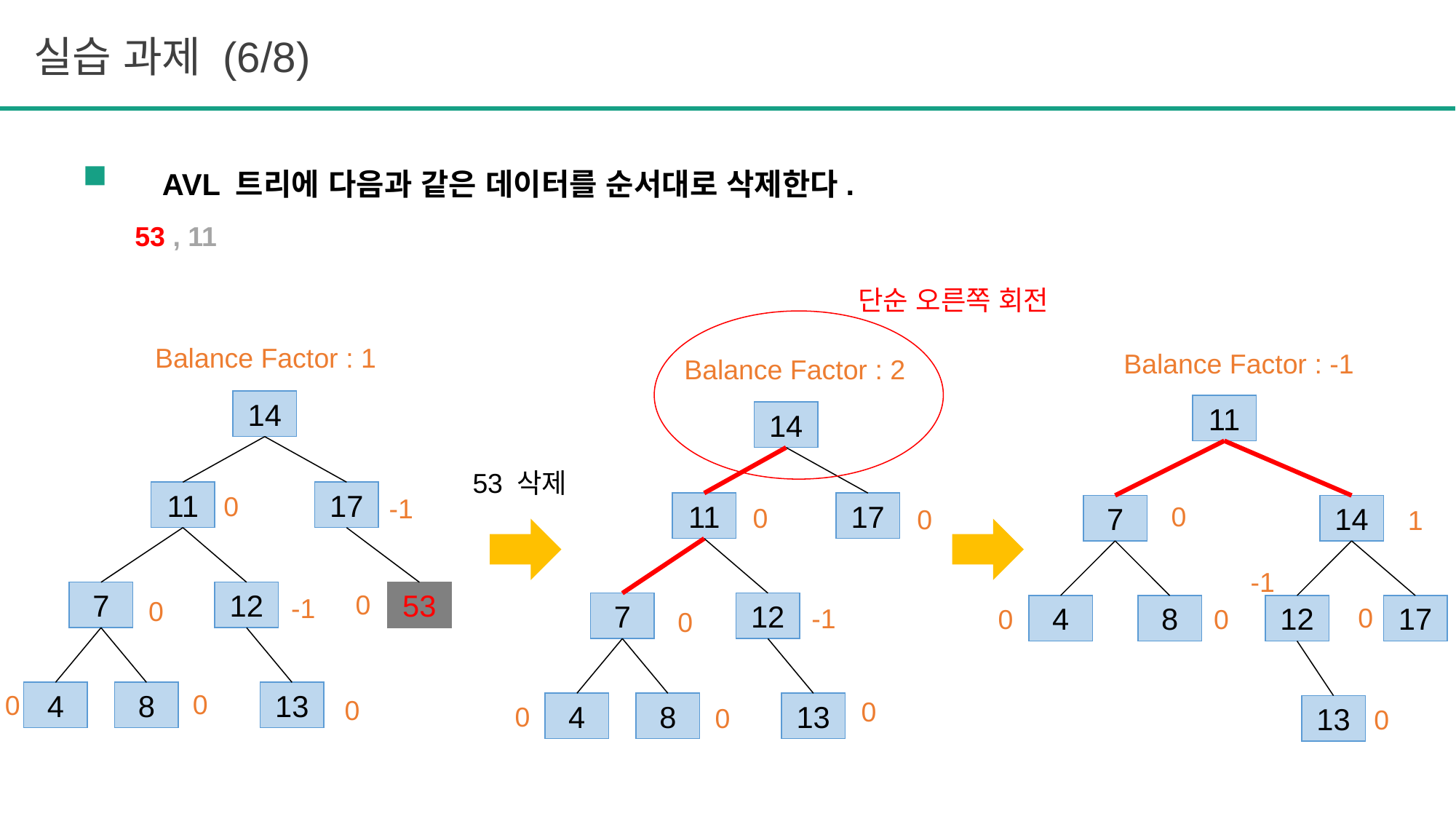

실습 과제 (6/8)
AVL 트리에 다음과 같은 데이터를 순서대로 삭제한다.

53 , 11
단순 오른쪽 회전

Balance Factor : 1
Balance Factor : -1
Balance Factor : 2
14
11
14
53 삭제
11
17
0
-1
11
17
0
0
7
14
0
1

-1
0
7
12
53
-1
0
7
12
0
4
8
12
17
-1
0
0
0
0
0
4
8
13
0
0
4
8
13
0
0
13
0